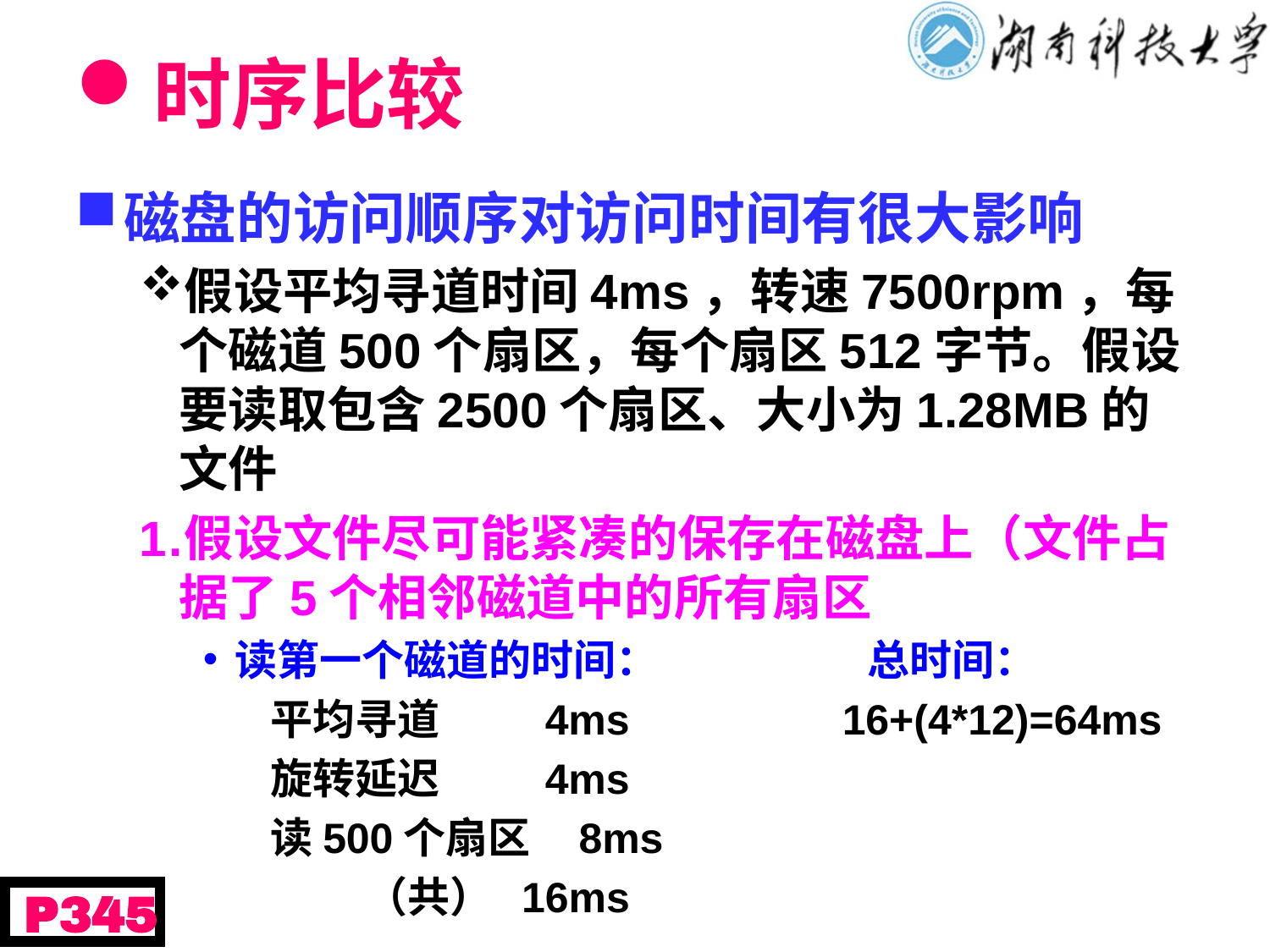

# 时序比较
磁盘的访问顺序对访问时间有很大影响
假设平均寻道时间4ms，转速7500rpm，每个磁道500个扇区，每个扇区512字节。假设要读取包含2500个扇区、大小为1.28MB的文件
假设文件尽可能紧凑的保存在磁盘上（文件占据了5个相邻磁道中的所有扇区
读第一个磁道的时间：                      总时间：
      平均寻道          4ms                  16+(4*12)=64ms
      旋转延迟          4ms
      读500个扇区    8ms
                （共）  16ms
 P345